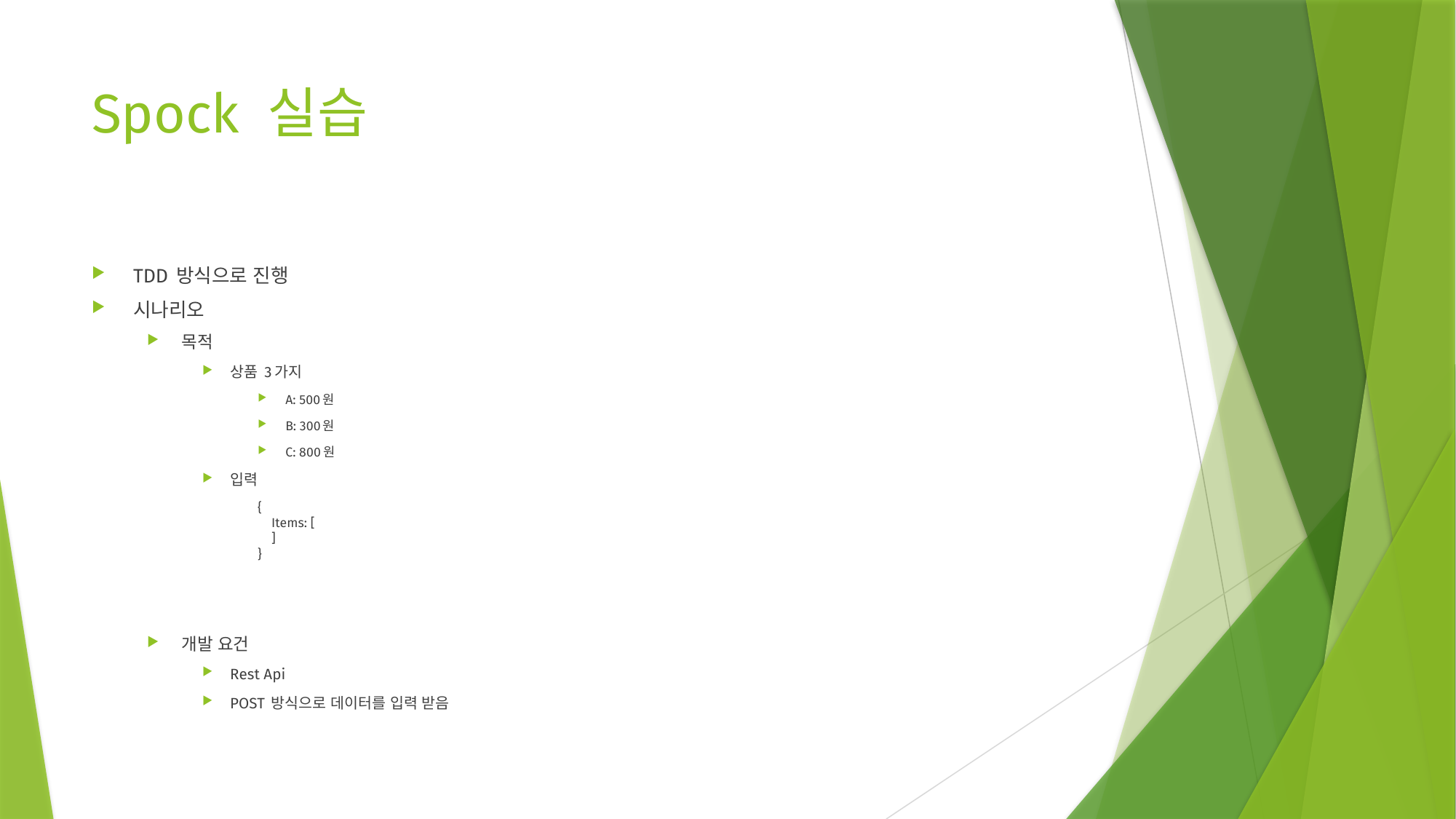

# Spock 실습
TDD 방식으로 진행
시나리오
목적
상품 3가지
A: 500원
B: 300원
C: 800원
입력
{
    Items: [
    ]
}

개발 요건
Rest Api
POST 방식으로 데이터를 입력 받음